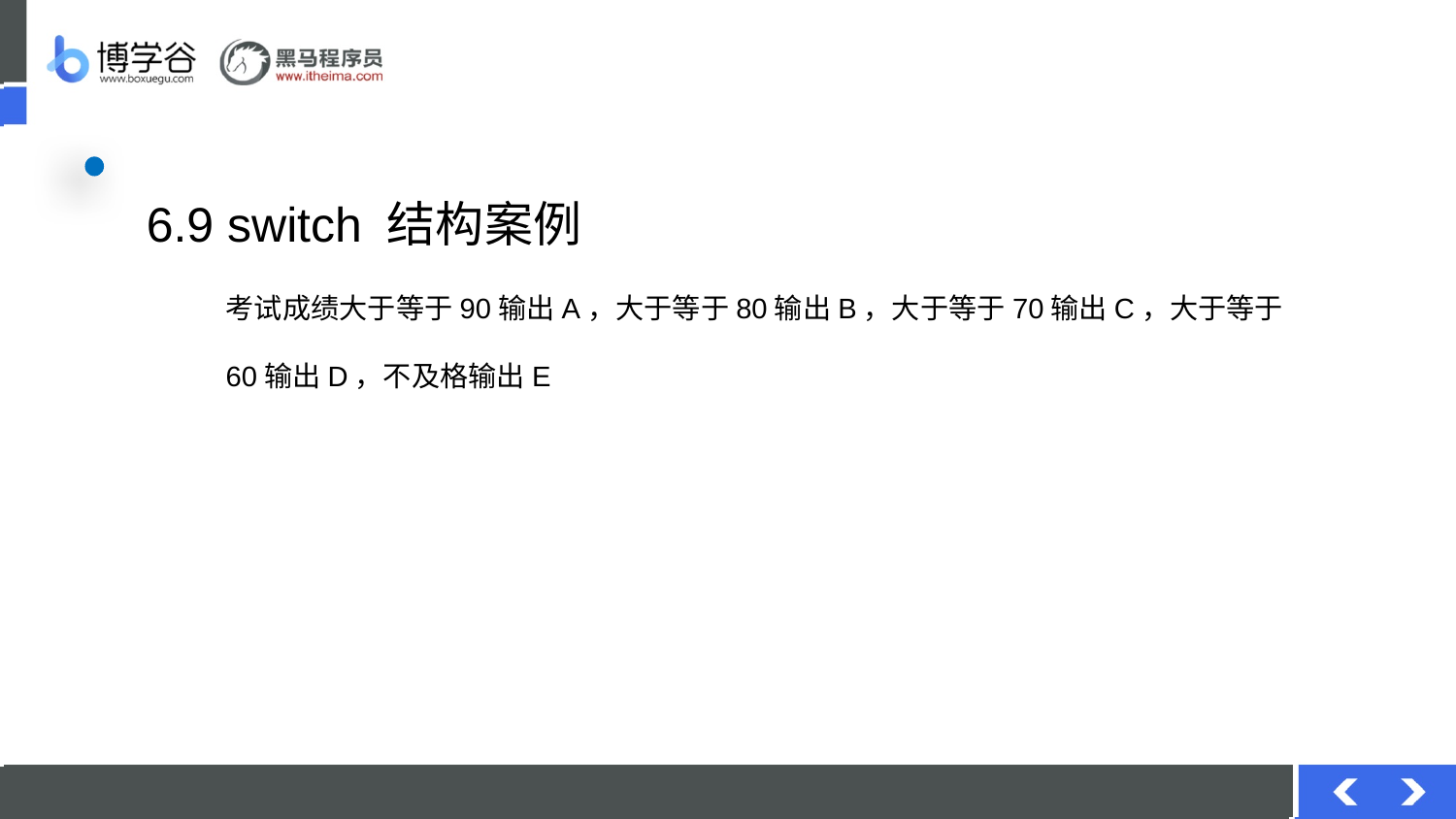

# 6.9 switch 结构案例
考试成绩大于等于90输出A，大于等于80输出B，大于等于70输出C，大于等于

60输出D，不及格输出E